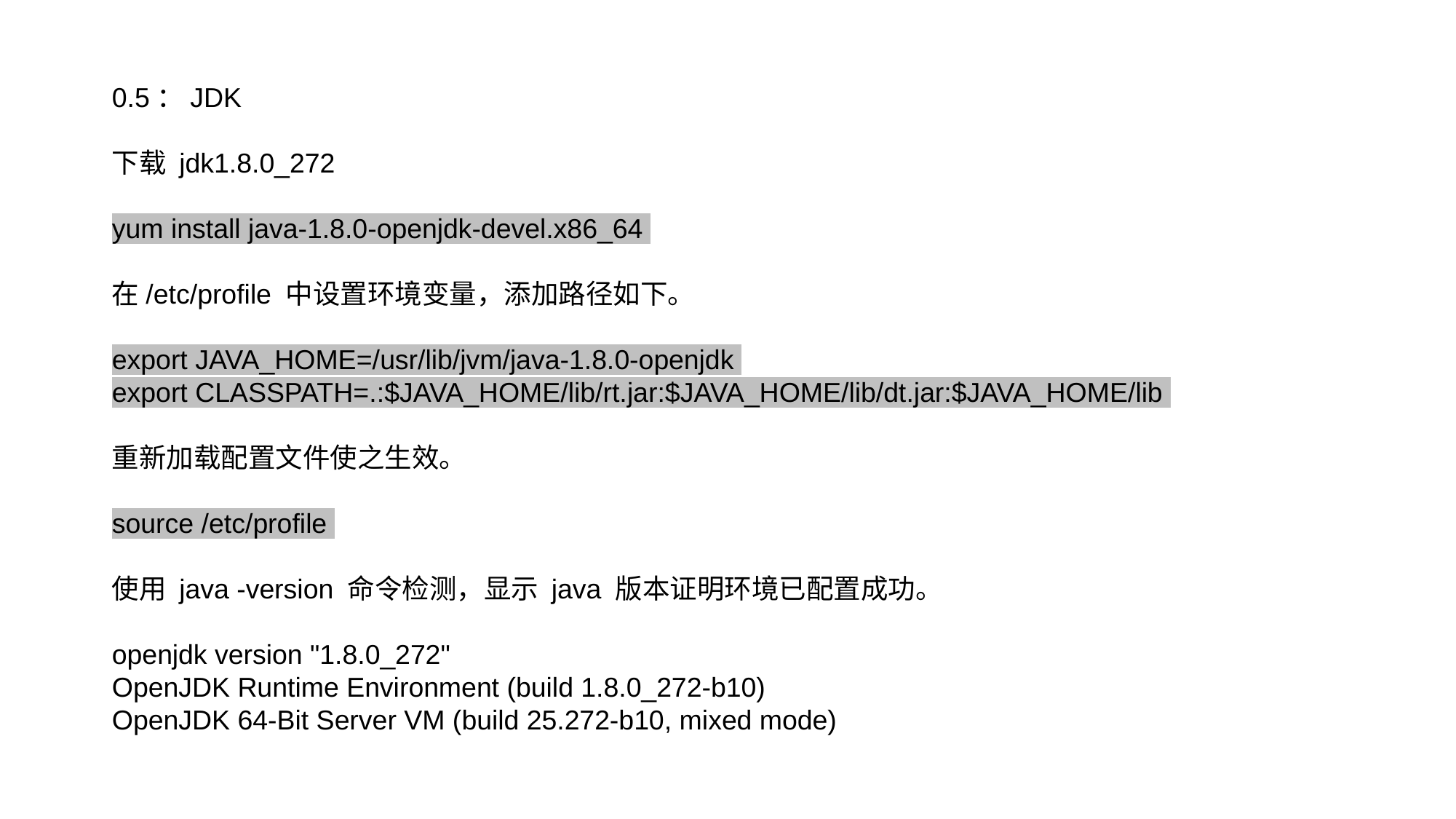

0.5：JDK

下载 jdk1.8.0_272

yum install java-1.8.0-openjdk-devel.x86_64

在/etc/profile 中设置环境变量，添加路径如下。

export JAVA_HOME=/usr/lib/jvm/java-1.8.0-openjdk
export CLASSPATH=.:$JAVA_HOME/lib/rt.jar:$JAVA_HOME/lib/dt.jar:$JAVA_HOME/lib

重新加载配置⽂件使之⽣效。

source /etc/profile

使⽤ java -version 命令检测，显⽰ java 版本证明环境已配置成功。

openjdk version "1.8.0_272"
OpenJDK Runtime Environment (build 1.8.0_272-b10)
OpenJDK 64-Bit Server VM (build 25.272-b10, mixed mode)